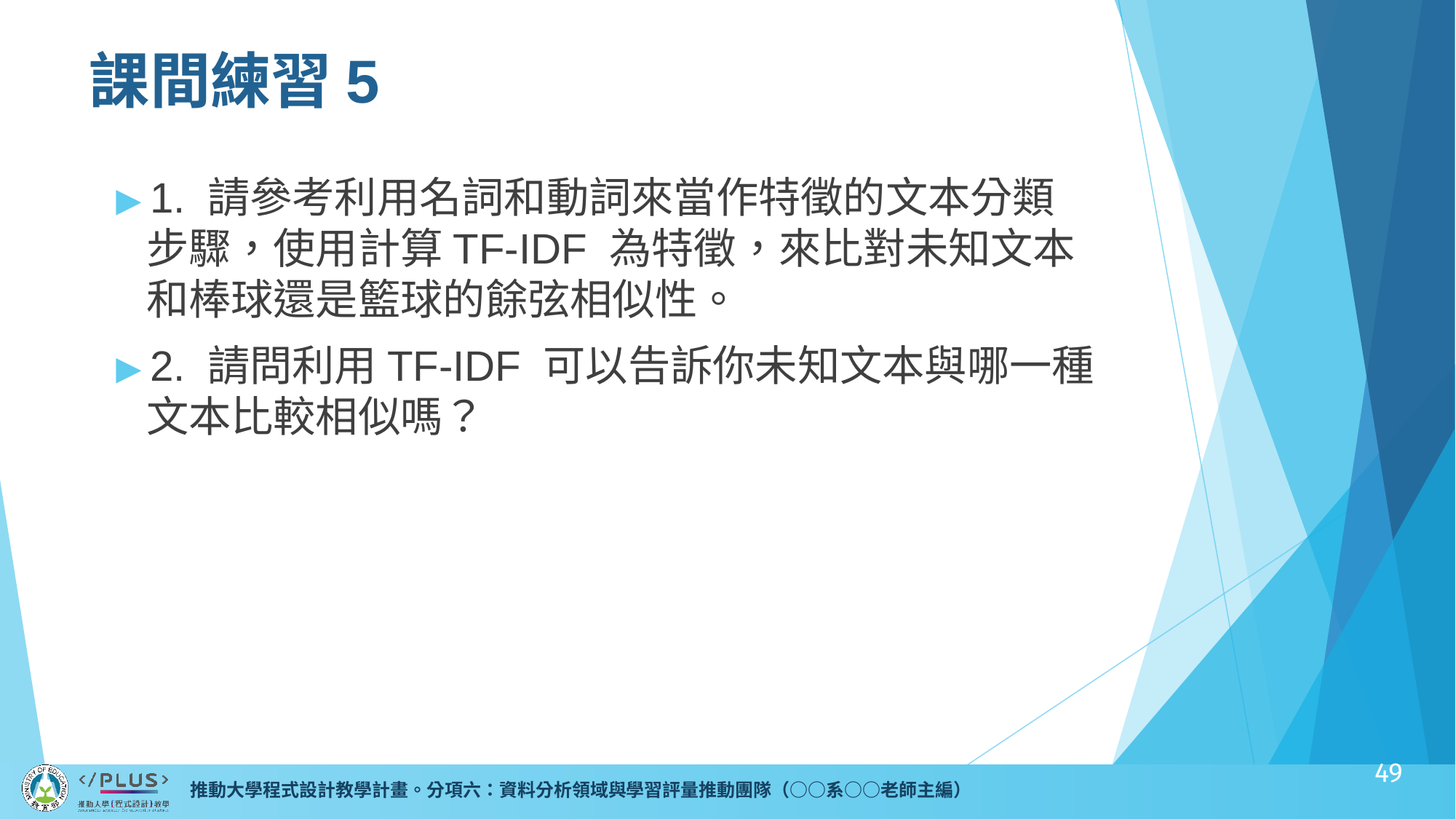

# 課間練習5
1. 請參考利用名詞和動詞來當作特徵的文本分類步驟，使用計算TF-IDF 為特徵，來比對未知文本和棒球還是籃球的餘弦相似性。
2. 請問利用TF-IDF 可以告訴你未知文本與哪一種文本比較相似嗎？
49